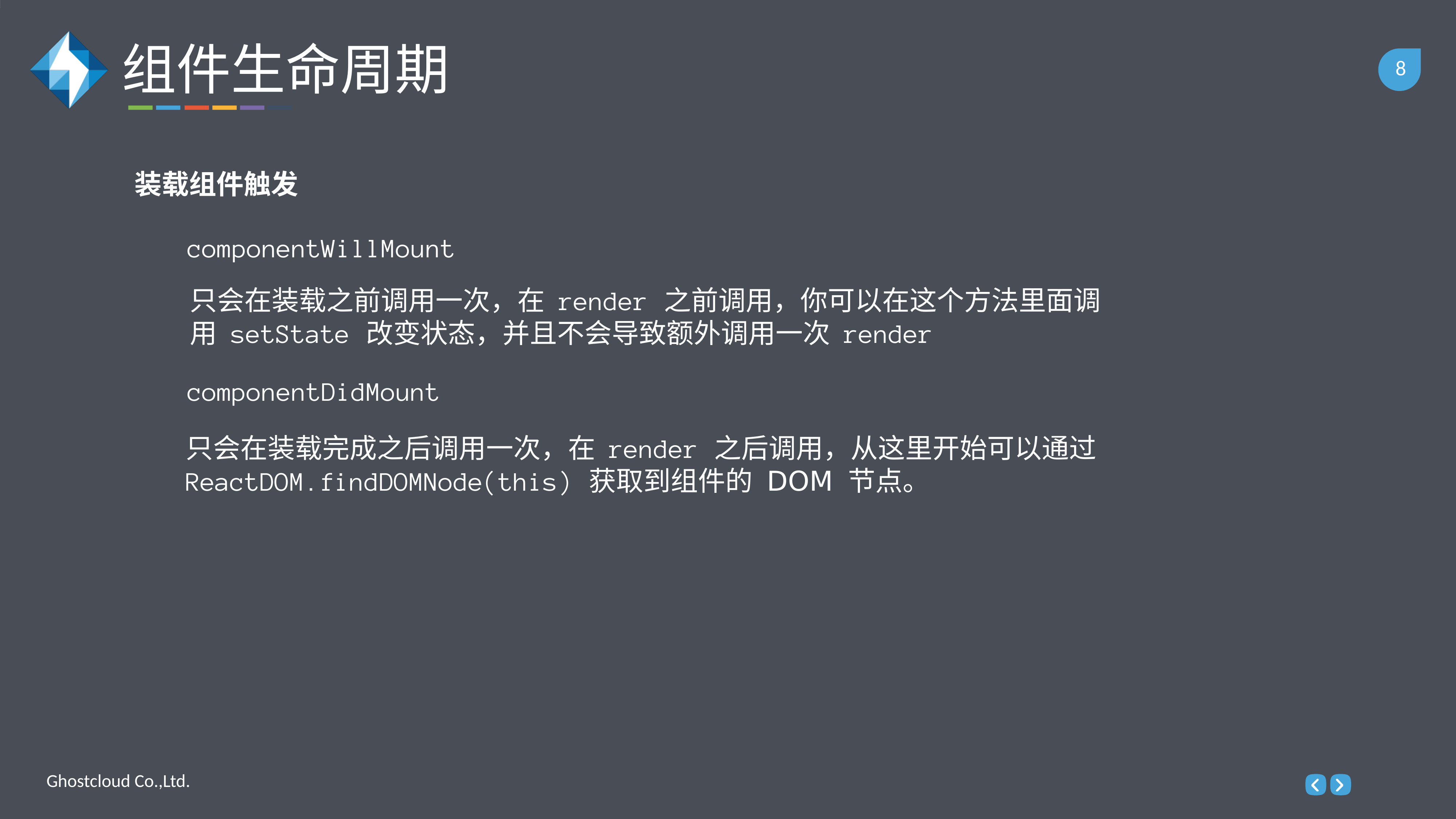

组件生命周期

装载组件触发
componentWillMount
只会在装载之前调用一次，在 render 之前调用，你可以在这个方法里面调用 setState 改变状态，并且不会导致额外调用一次 render
componentDidMount
只会在装载完成之后调用一次，在 render 之后调用，从这里开始可以通过ReactDOM.findDOMNode(this) 获取到组件的 DOM 节点。